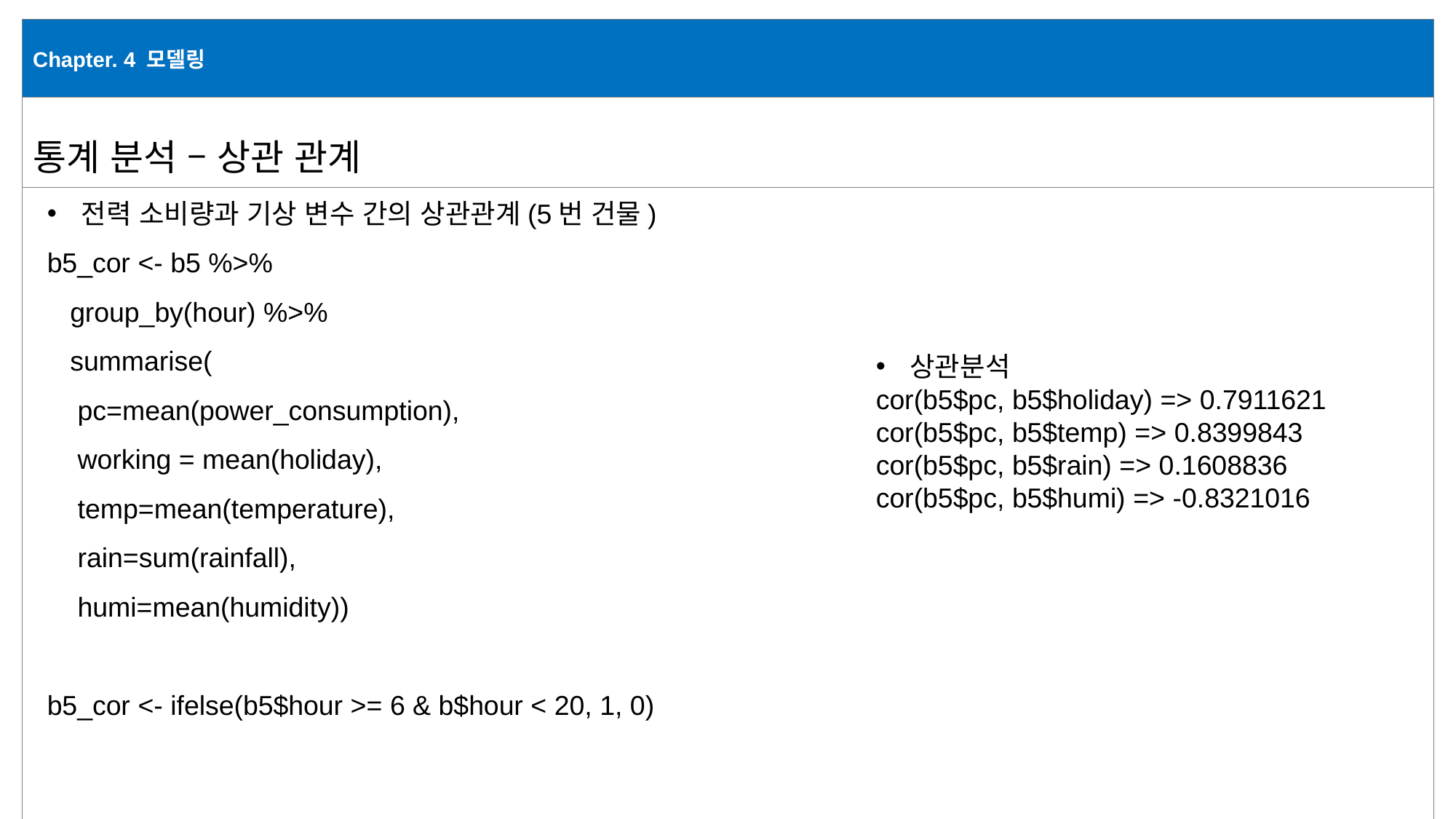

| Chapter. 4 모델링 |
| --- |
| 통계 분석 – 상관 관계 |
|  |
전력 소비량과 기상 변수 간의 상관관계(5번 건물)
b5_cor <- b5 %>%
   group_by(hour) %>%
   summarise(
    pc=mean(power_consumption),
    working = mean(holiday),
    temp=mean(temperature),
    rain=sum(rainfall),
    humi=mean(humidity))

b5_cor <- ifelse(b5$hour >= 6 & b$hour < 20, 1, 0)
상관분석
cor(b5$pc, b5$holiday) => 0.7911621
cor(b5$pc, b5$temp) => 0.8399843
cor(b5$pc, b5$rain) => 0.1608836
cor(b5$pc, b5$humi) => -0.8321016